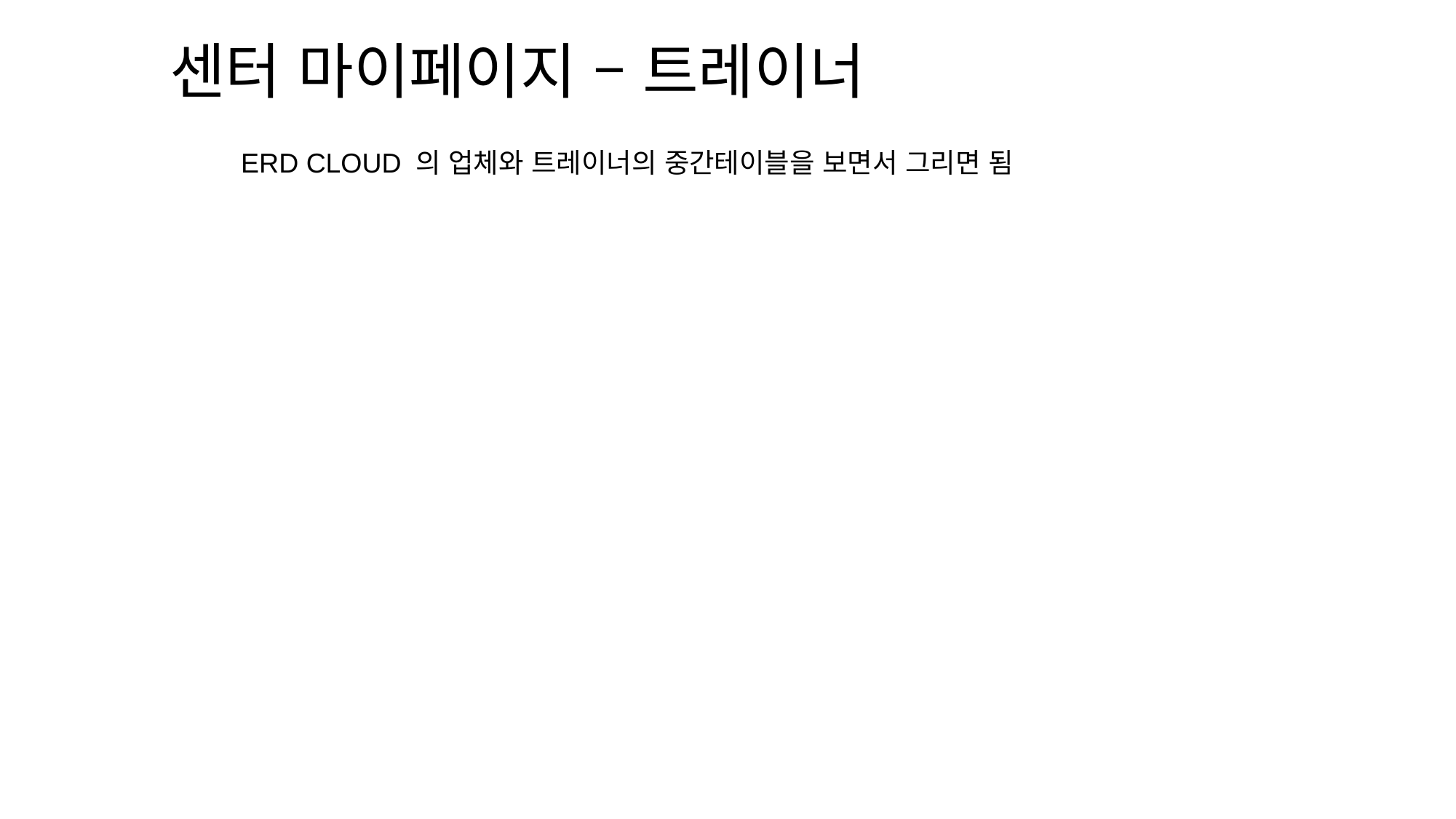

센터 마이페이지 – 트레이너
ERD CLOUD 의 업체와 트레이너의 중간테이블을 보면서 그리면 됨